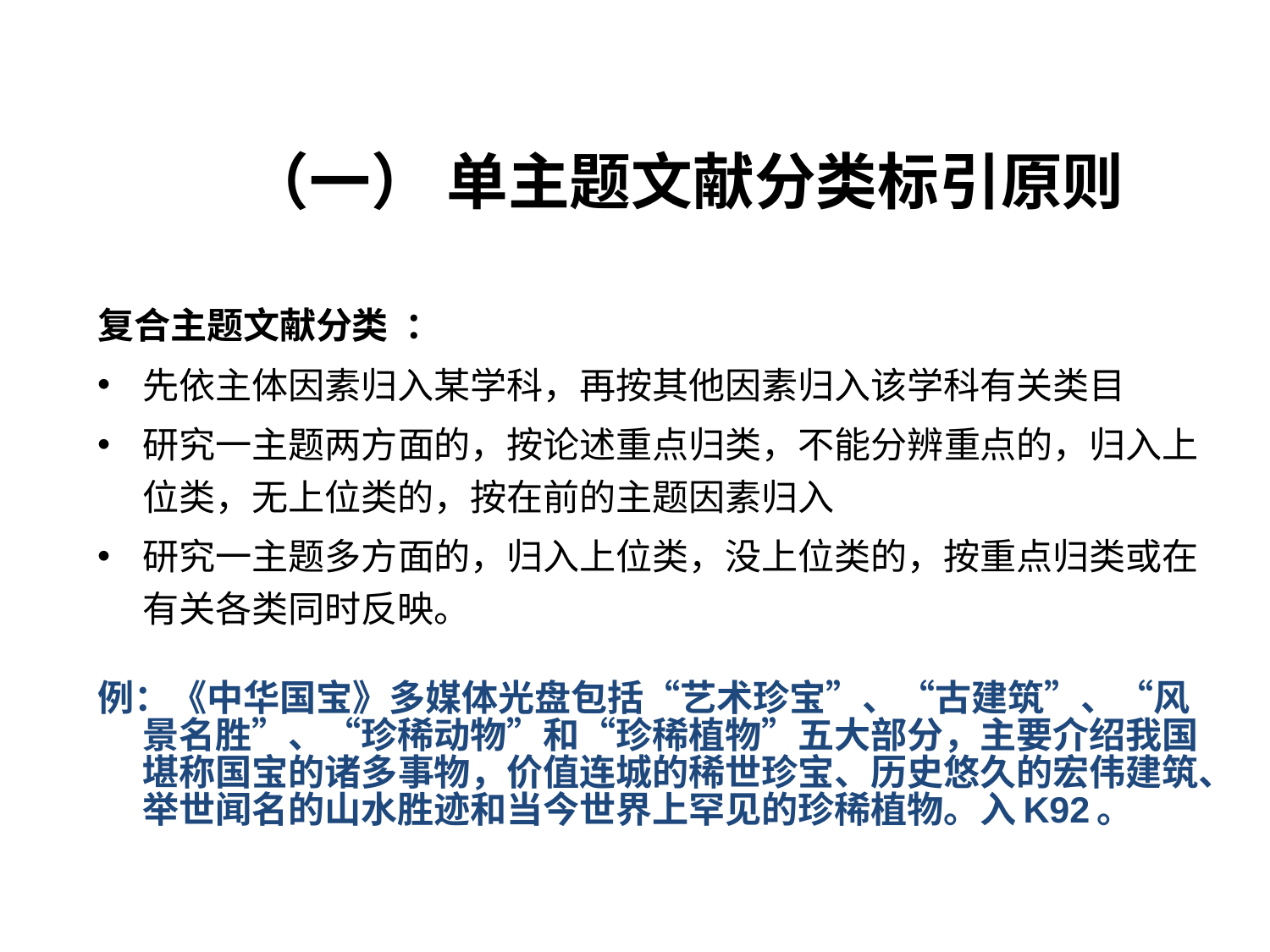

# （一） 单主题文献分类标引原则
复合主题文献分类  ：
先依主体因素归入某学科，再按其他因素归入该学科有关类目
研究一主题两方面的，按论述重点归类，不能分辨重点的，归入上位类，无上位类的，按在前的主题因素归入
研究一主题多方面的，归入上位类，没上位类的，按重点归类或在有关各类同时反映。

例：《中华国宝》多媒体光盘包括“艺术珍宝”、“古建筑”、“风景名胜”、“珍稀动物”和“珍稀植物”五大部分，主要介绍我国堪称国宝的诸多事物，价值连城的稀世珍宝、历史悠久的宏伟建筑、举世闻名的山水胜迹和当今世界上罕见的珍稀植物。入K92。